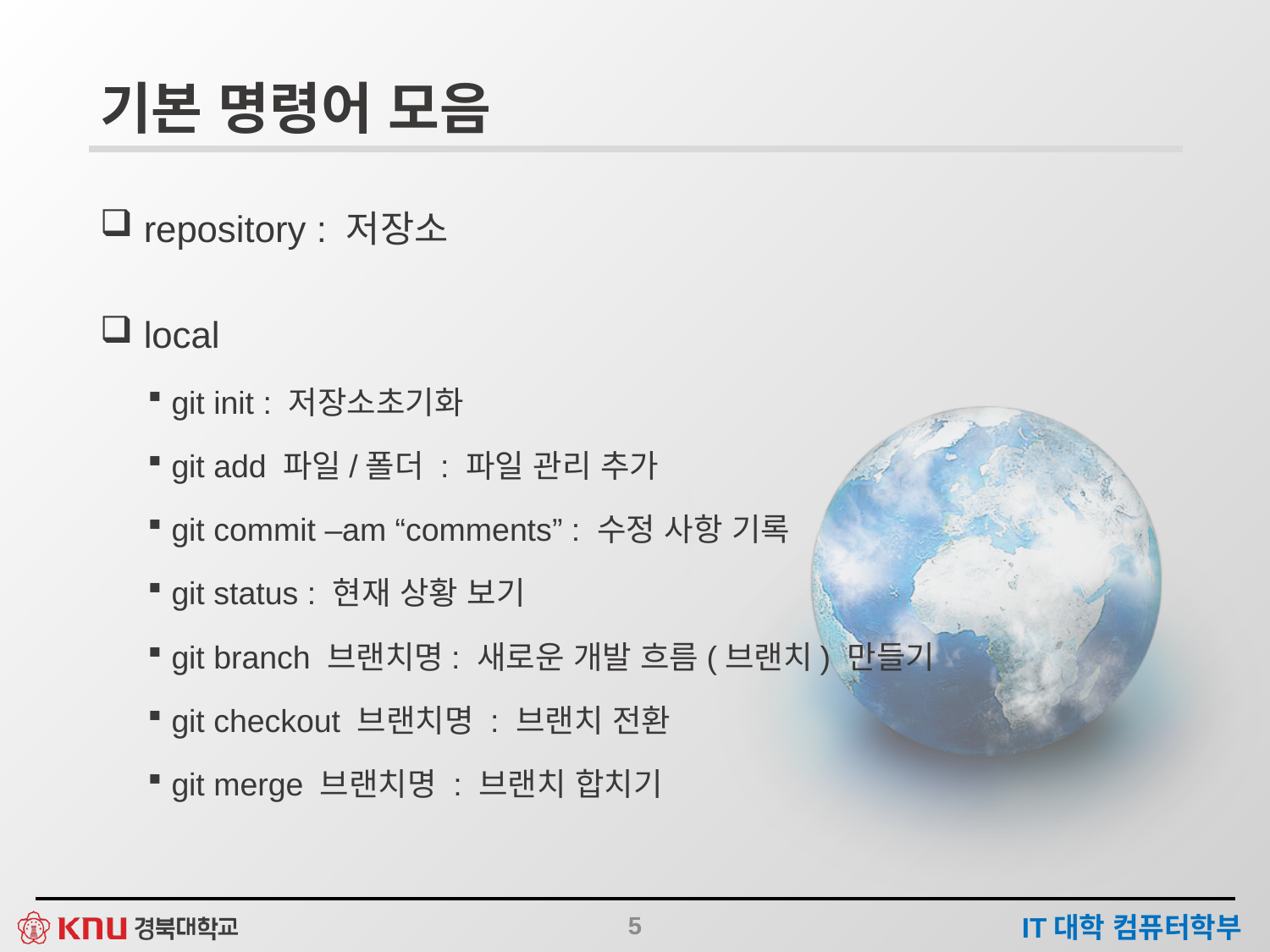

# 기본 명령어 모음
 repository : 저장소

 local
git init : 저장소초기화
git add 파일/폴더 : 파일 관리 추가
git commit –am “comments” : 수정 사항 기록
git status : 현재 상황 보기
git branch 브랜치명: 새로운 개발 흐름(브랜치) 만들기
git checkout 브랜치명 : 브랜치 전환
git merge 브랜치명 : 브랜치 합치기
5